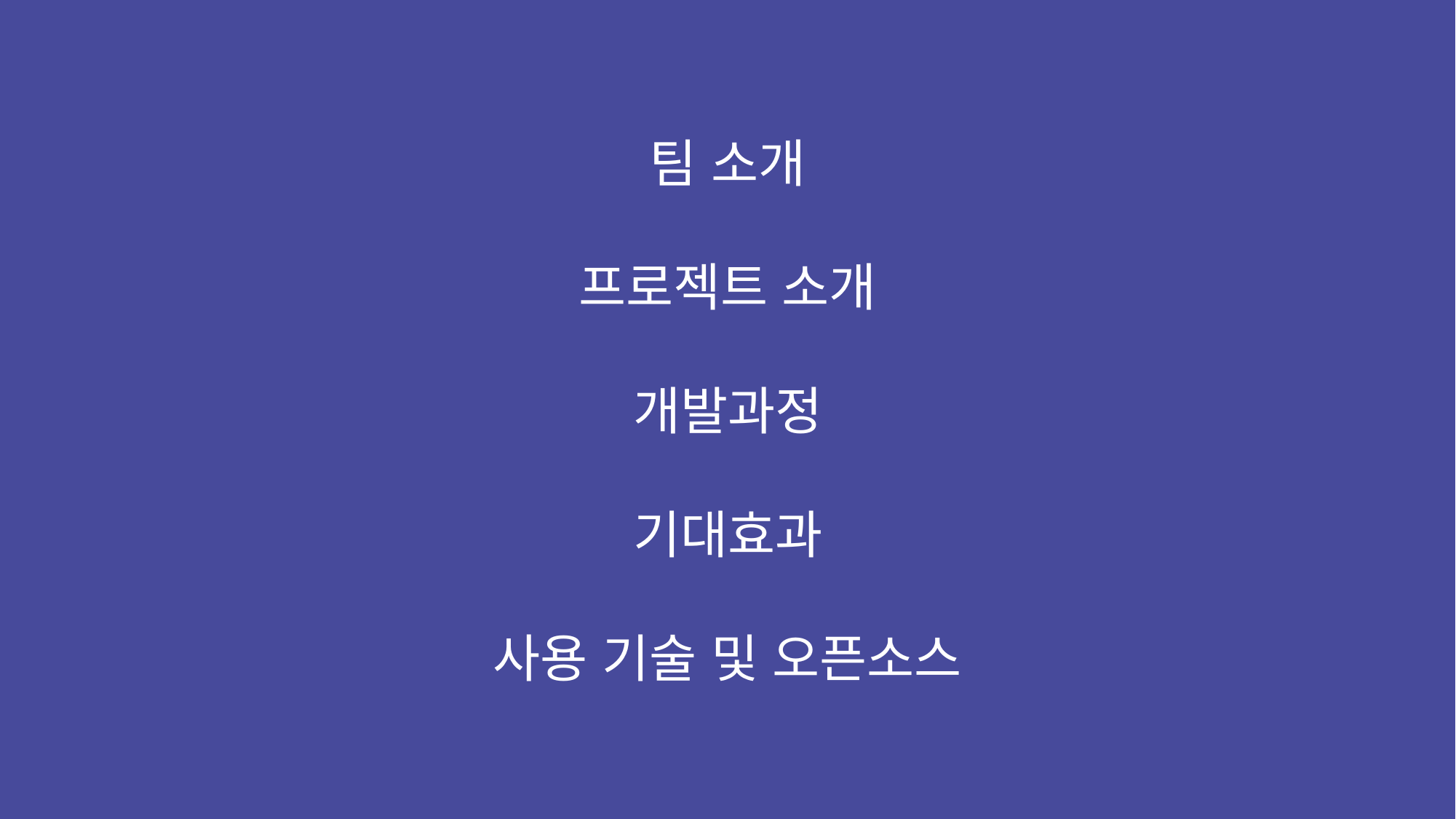

팀 소개

프로젝트 소개

개발과정

기대효과

사용 기술 및 오픈소스